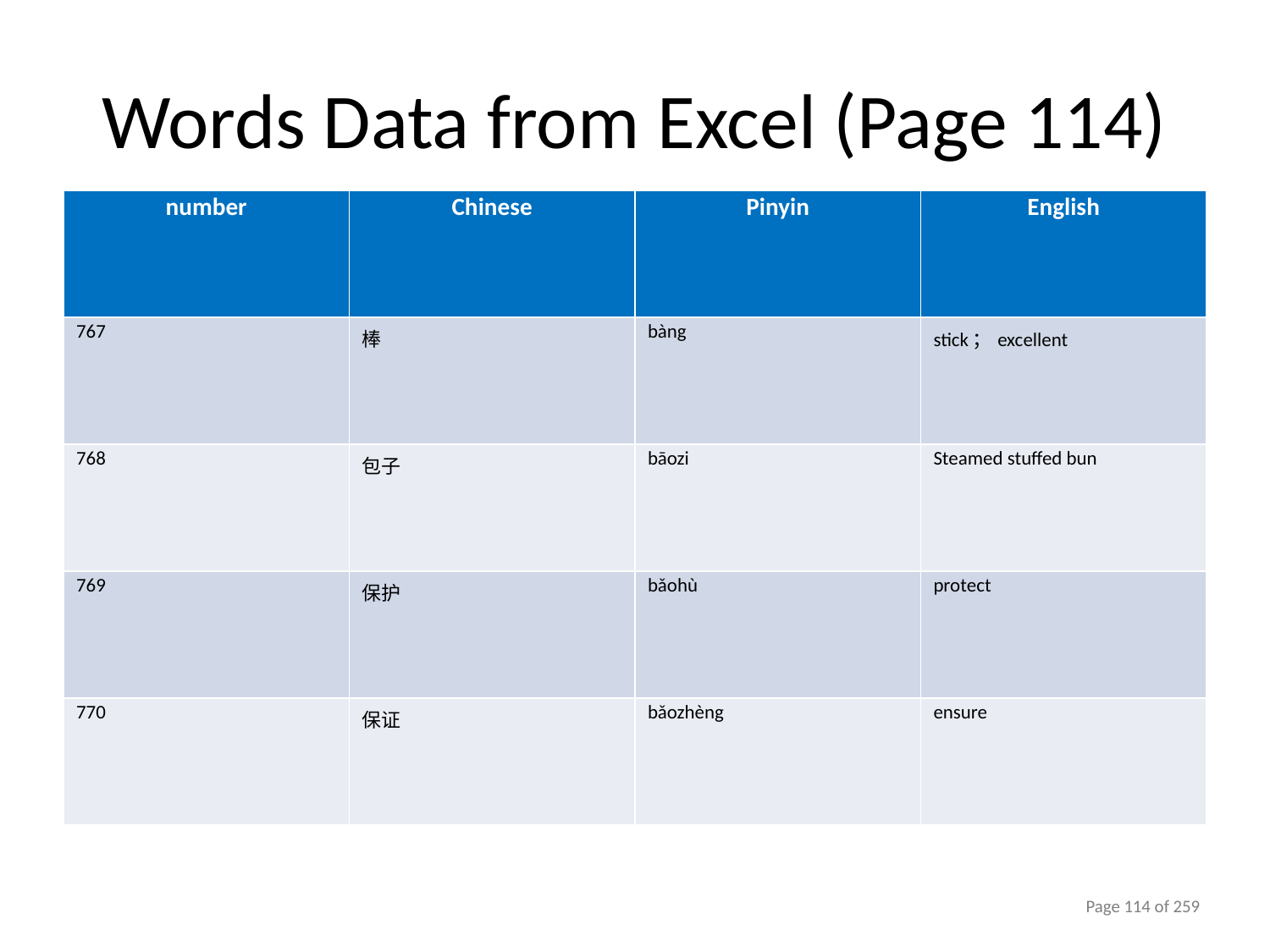

# Words Data from Excel (Page 114)
| number | Chinese | Pinyin | English |
| --- | --- | --- | --- |
| 767 | 棒 | bàng | stick；excellent |
| 768 | 包子 | bāozi | Steamed stuffed bun |
| 769 | 保护 | bǎohù | protect |
| 770 | 保证 | bǎozhèng | ensure |

Page 114 of 259